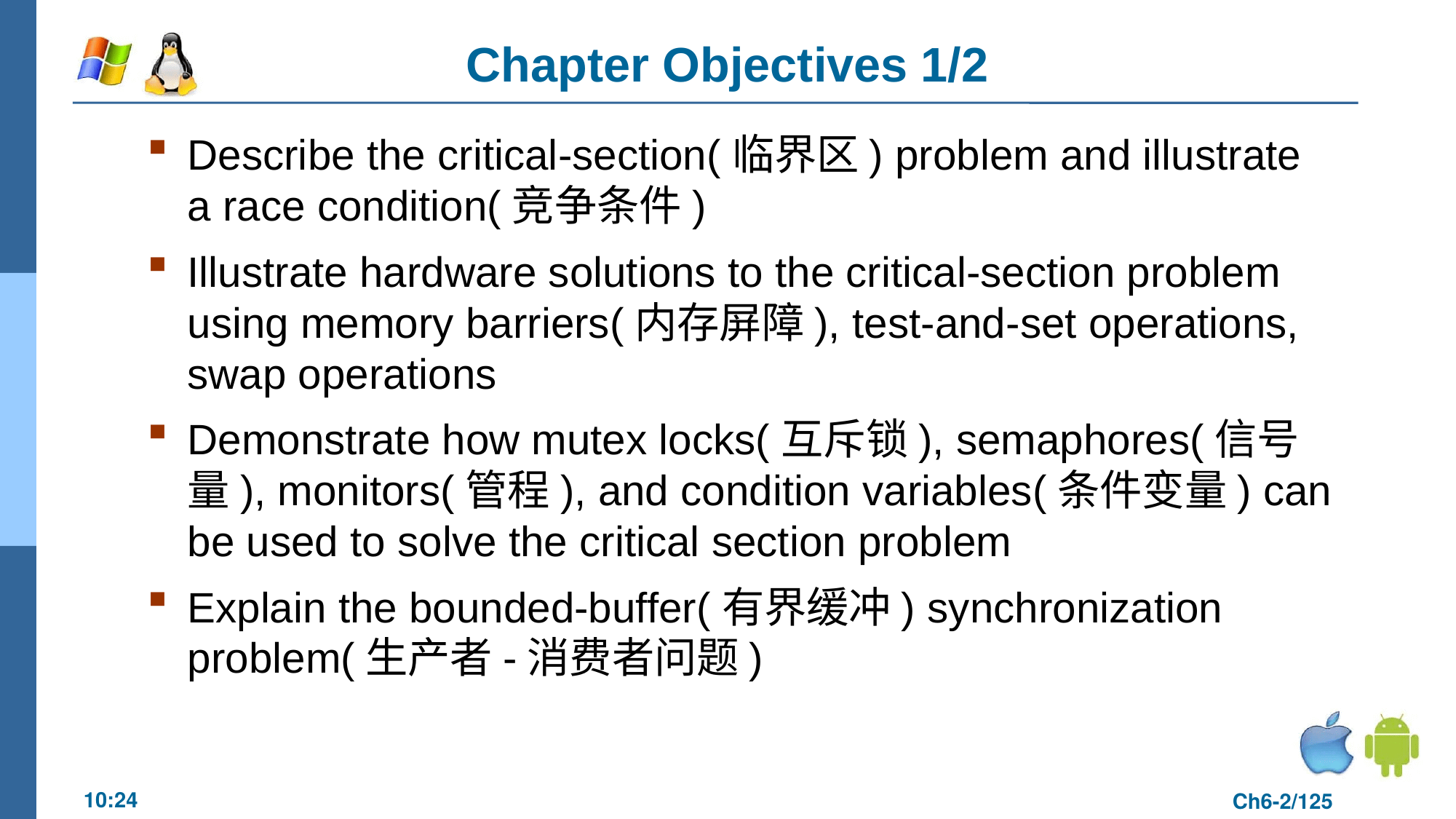

# Chapter Objectives 1/2
Describe the critical-section(临界区) problem and illustrate a race condition(竞争条件)
Illustrate hardware solutions to the critical-section problem using memory barriers(内存屏障), test-and-set operations, swap operations
Demonstrate how mutex locks(互斥锁), semaphores(信号量), monitors(管程), and condition variables(条件变量) can be used to solve the critical section problem
Explain the bounded-buffer(有界缓冲) synchronization problem(生产者-消费者问题)